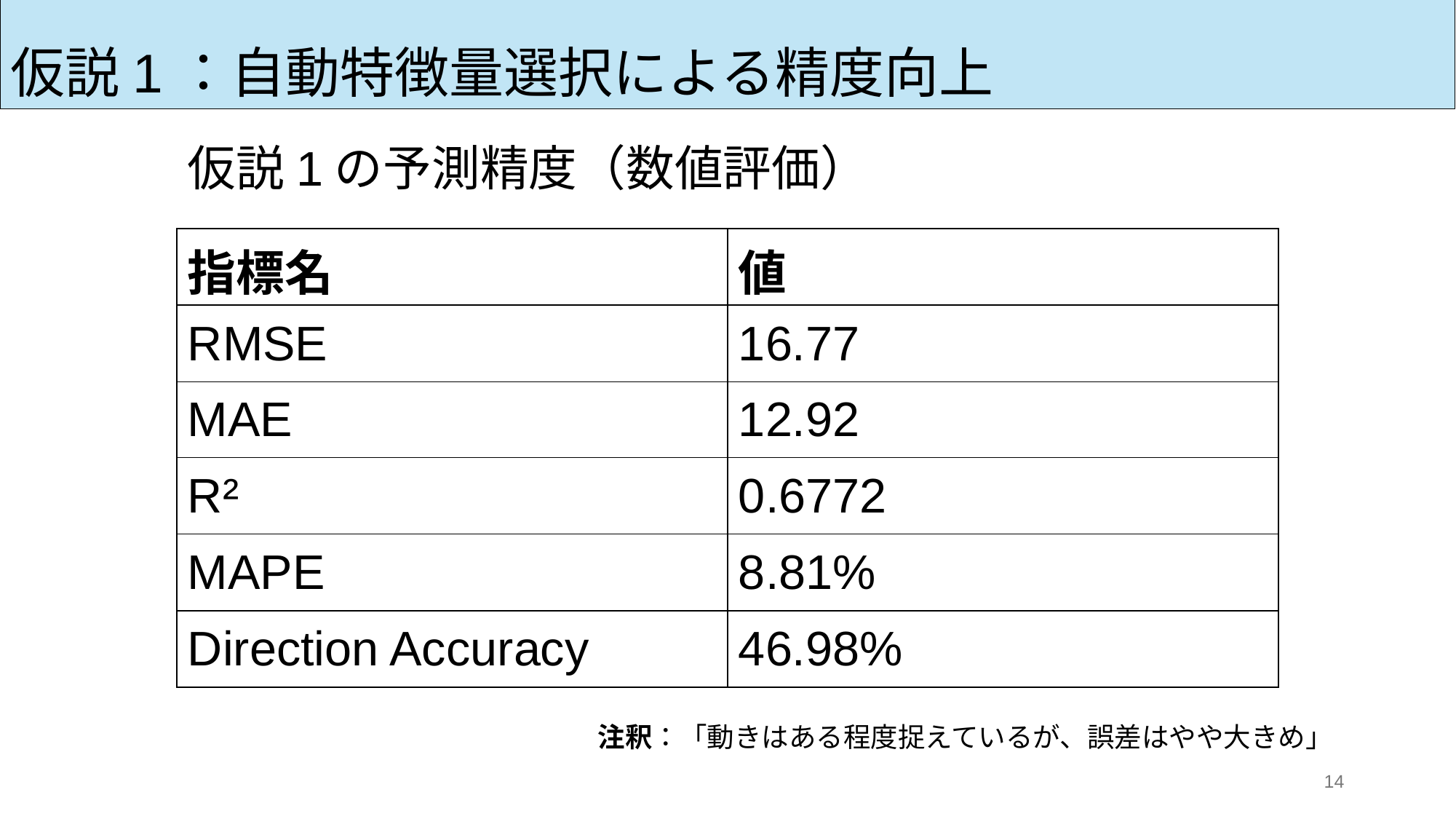

仮説1：自動特徴量選択による精度向上

仮説1の予測精度（数値評価）
| 指標名 | 値 |
| --- | --- |
| RMSE | 16.77 |
| MAE | 12.92 |
| R² | 0.6772 |
| MAPE | 8.81% |
| Direction Accuracy | 46.98% |
注釈：「動きはある程度捉えているが、誤差はやや大きめ」
14